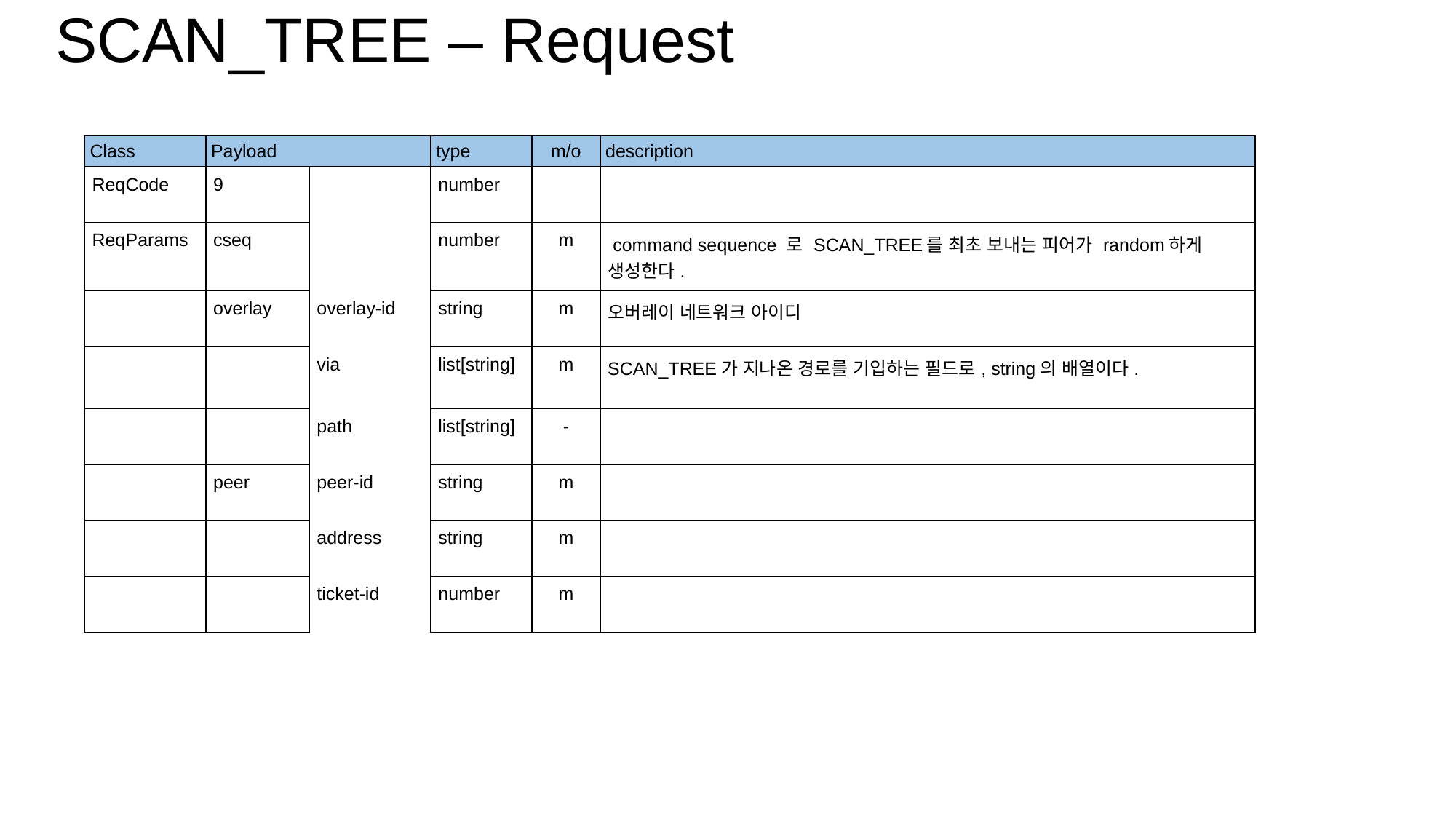

# SCAN_TREE – Request
| Class | Payload |  | type | m/o | description |
| --- | --- | --- | --- | --- | --- |
| ReqCode | 9 |  | number |  |  |
| ReqParams | cseq |  | number | m | command sequence 로 SCAN\_TREE를 최초 보내는 피어가 random하게 생성한다. |
|  | overlay | overlay-id | string | m | 오버레이 네트워크 아이디 |
|  |  | via | list[string] | m | SCAN\_TREE가 지나온 경로를 기입하는 필드로, string의 배열이다. |
|  |  | path | list[string] | - |  |
|  | peer | peer-id | string | m |  |
|  |  | address | string | m |  |
|  |  | ticket-id | number | m |  |